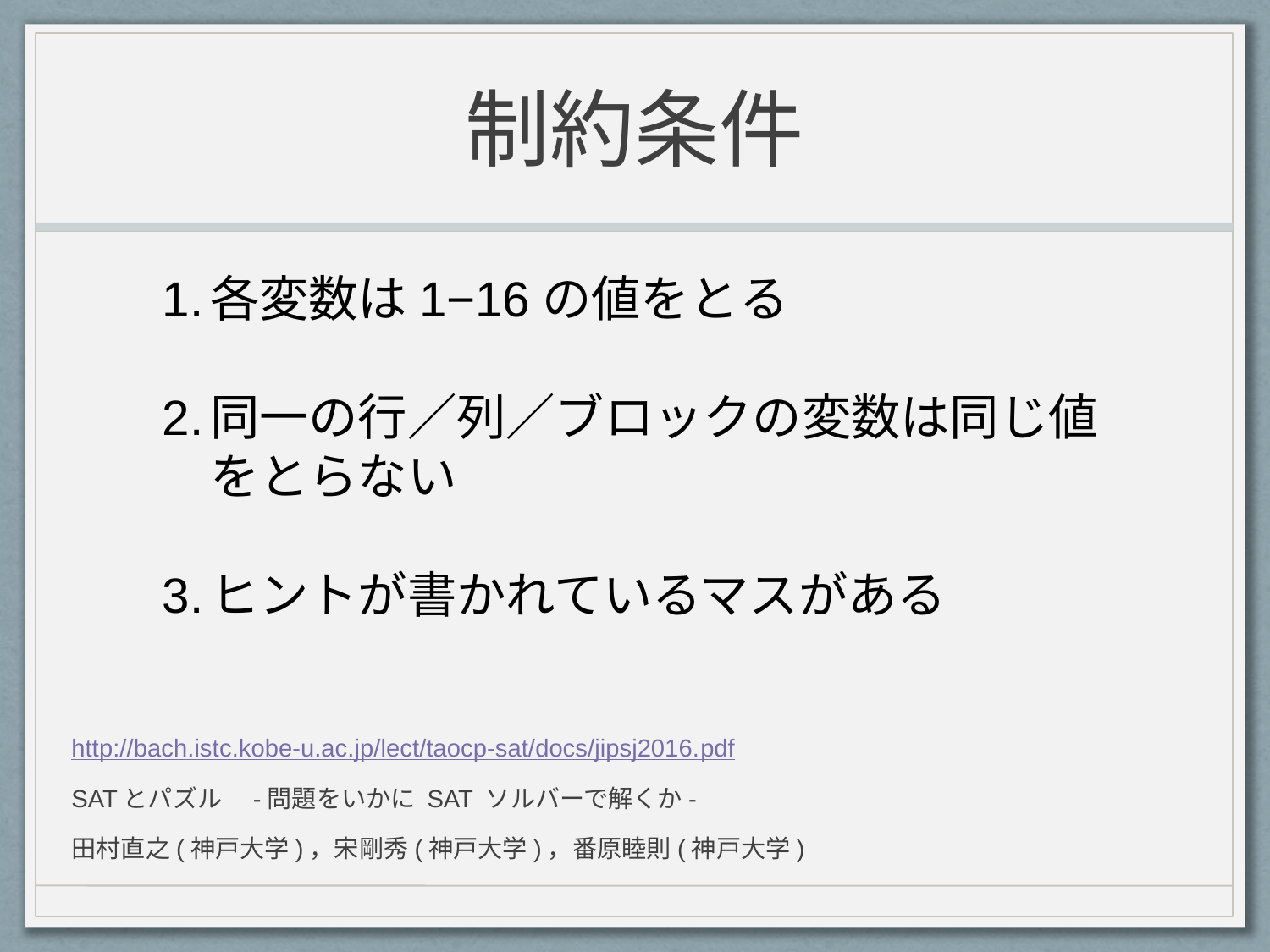

# 制約条件
各変数は1−16の値をとる

同一の行／列／ブロックの変数は同じ値をとらない

ヒントが書かれているマスがある
http://bach.istc.kobe-u.ac.jp/lect/taocp-sat/docs/jipsj2016.pdf
SATとパズル　-問題をいかに SAT ソルバーで解くか-
田村直之(神戸大学)，宋剛秀(神戸大学)，番原睦則(神戸大学)